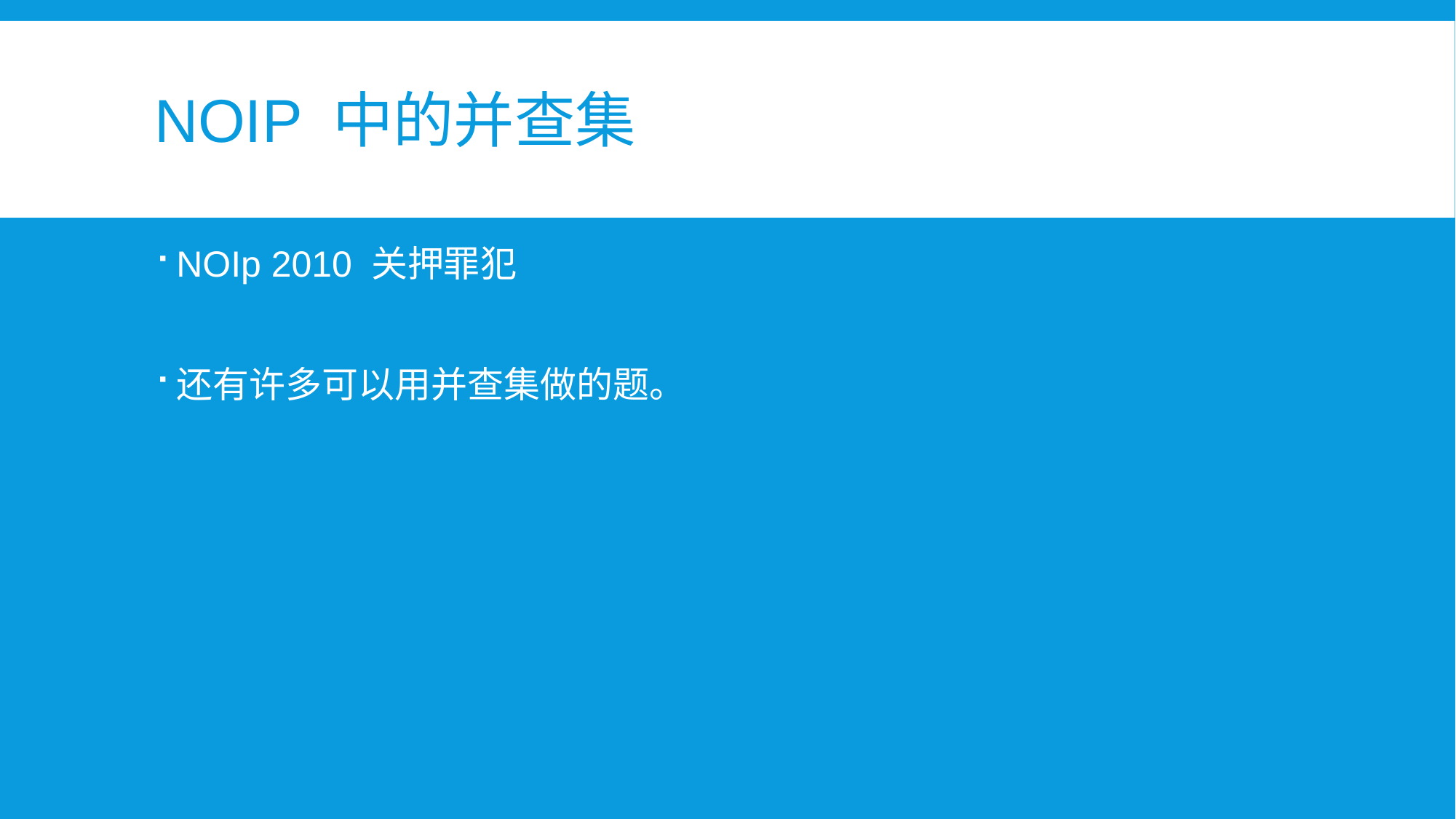

# NOIP 中的并查集
NOIp 2010 关押罪犯

还有许多可以用并查集做的题。